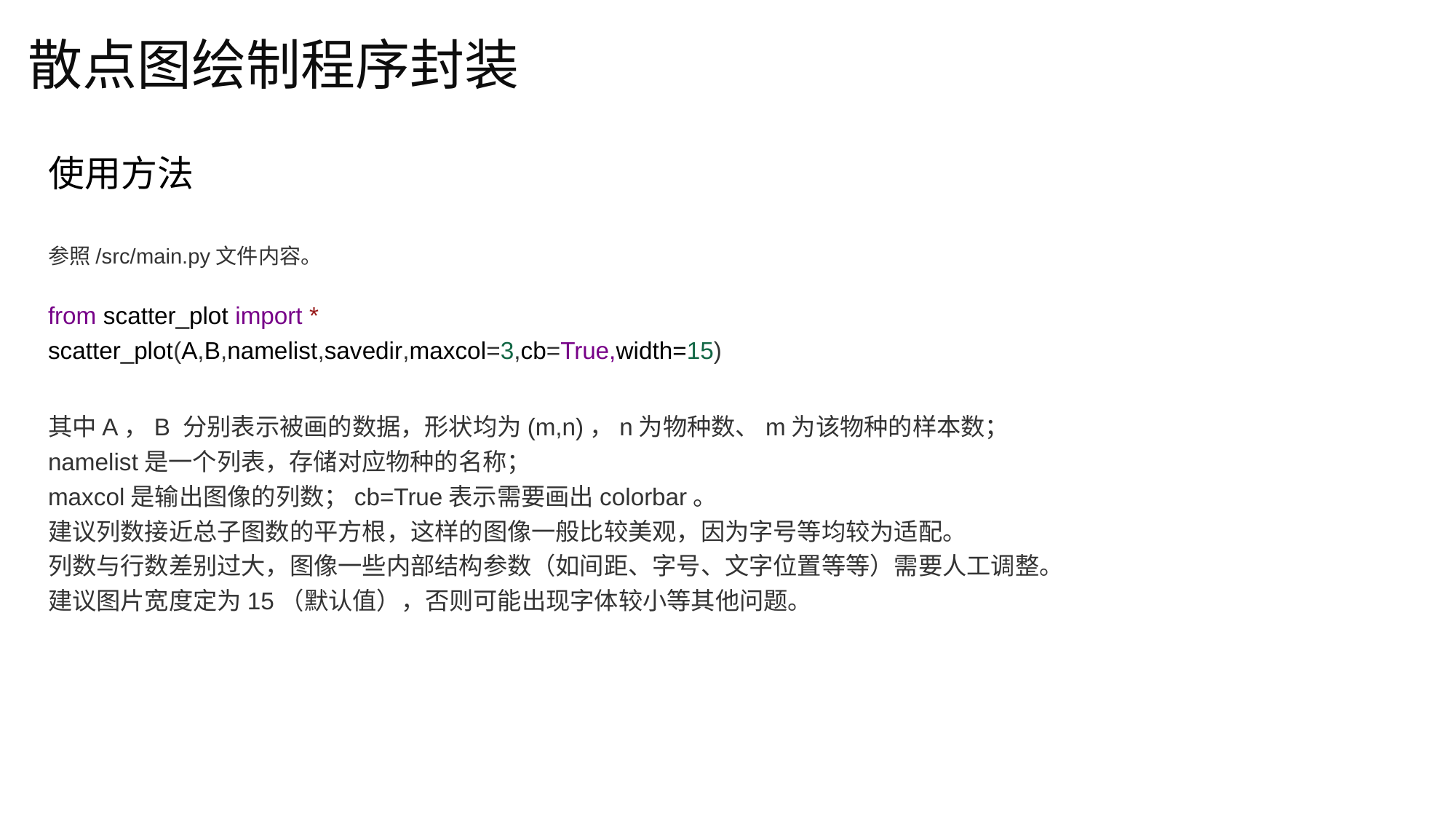

散点图绘制程序封装
使用方法

参照/src/main.py文件内容。

from scatter_plot import *
scatter_plot(A,B,namelist,savedir,maxcol=3,cb=True,width=15)

其中A，B 分别表示被画的数据，形状均为(m,n)，n为物种数、m为该物种的样本数；
namelist是一个列表，存储对应物种的名称；
maxcol是输出图像的列数；cb=True表示需要画出colorbar。
建议列数接近总子图数的平方根，这样的图像一般比较美观，因为字号等均较为适配。
列数与行数差别过大，图像一些内部结构参数（如间距、字号、文字位置等等）需要人工调整。
建议图片宽度定为15（默认值），否则可能出现字体较小等其他问题。